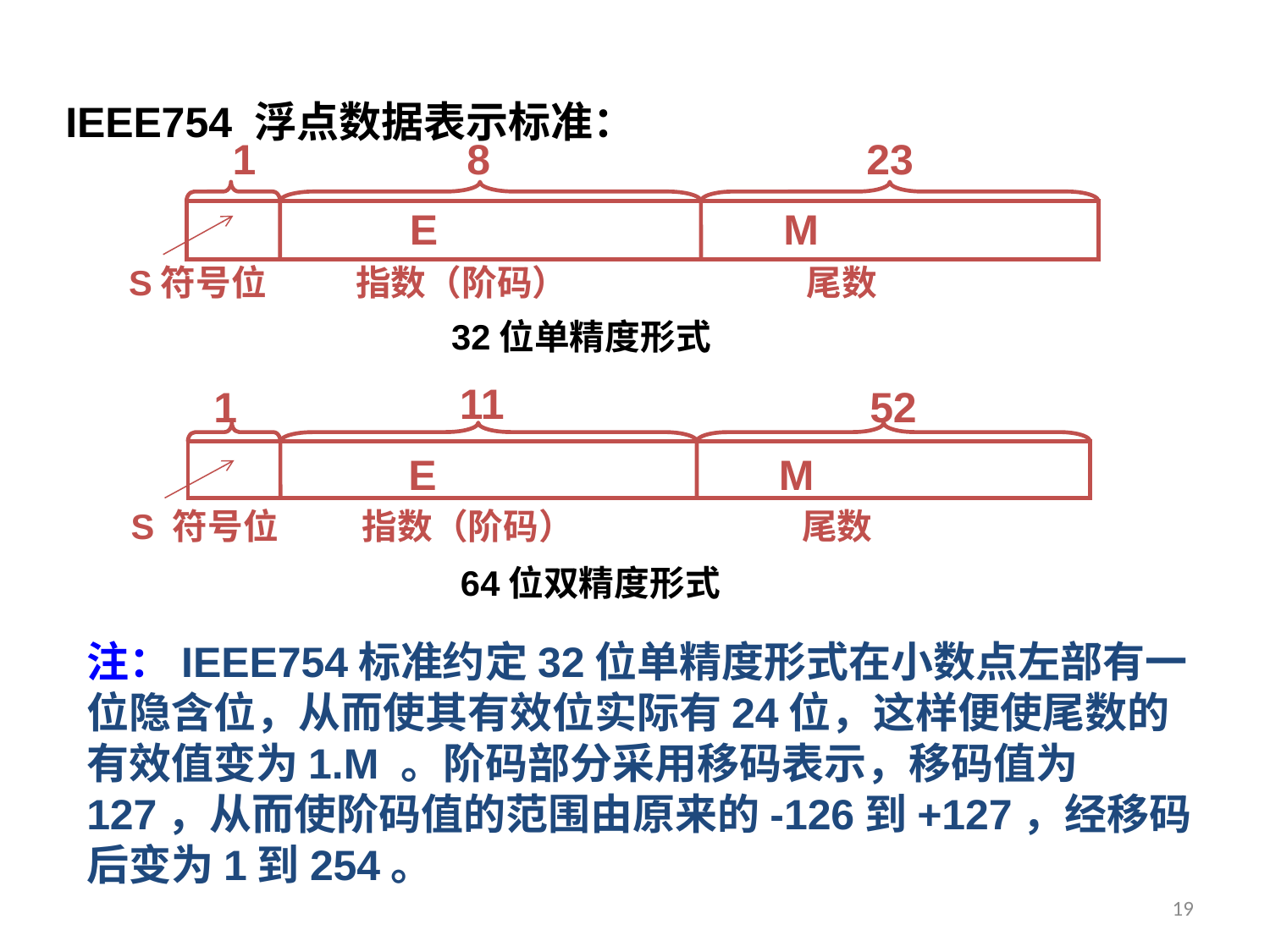

IEEE754 浮点数据表示标准：
1
8
23

E
M

S符号位

指数（阶码）
尾数
32位单精度形式
11
1
52

E
M

S 符号位
指数（阶码）
尾数
64位双精度形式
注：IEEE754标准约定32位单精度形式在小数点左部有一位隐含位，从而使其有效位实际有24位，这样便使尾数的有效值变为1.M 。阶码部分采用移码表示，移码值为127，从而使阶码值的范围由原来的-126到+127，经移码后变为1到254。
19